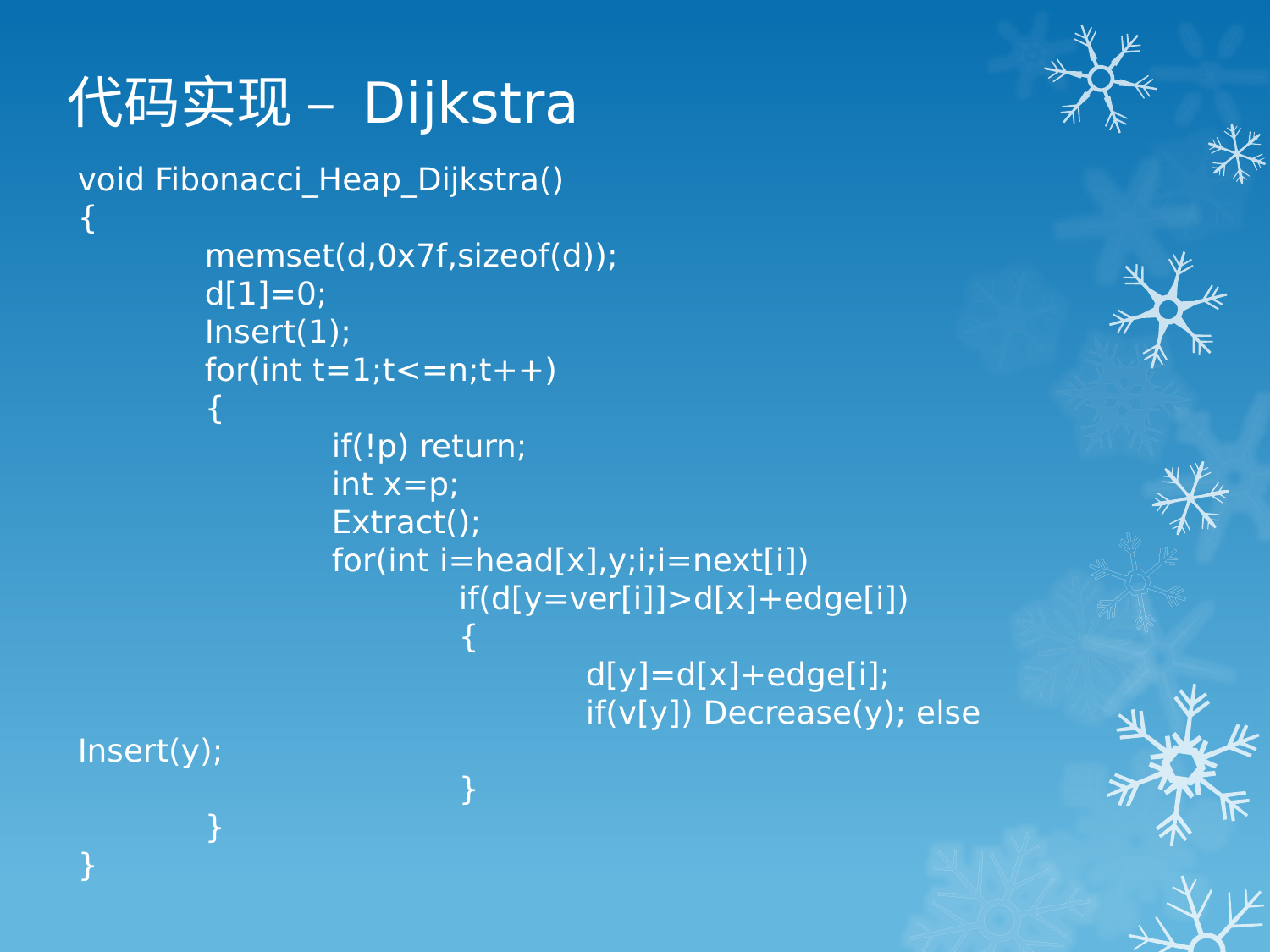

# 代码实现 – Dijkstra
void Fibonacci_Heap_Dijkstra()
{
	memset(d,0x7f,sizeof(d));
	d[1]=0;
	Insert(1);
	for(int t=1;t<=n;t++)
	{
		if(!p) return;
		int x=p;
		Extract();
		for(int i=head[x],y;i;i=next[i])
			if(d[y=ver[i]]>d[x]+edge[i])
			{
				d[y]=d[x]+edge[i];
				if(v[y]) Decrease(y); else Insert(y);
			}
	}
}